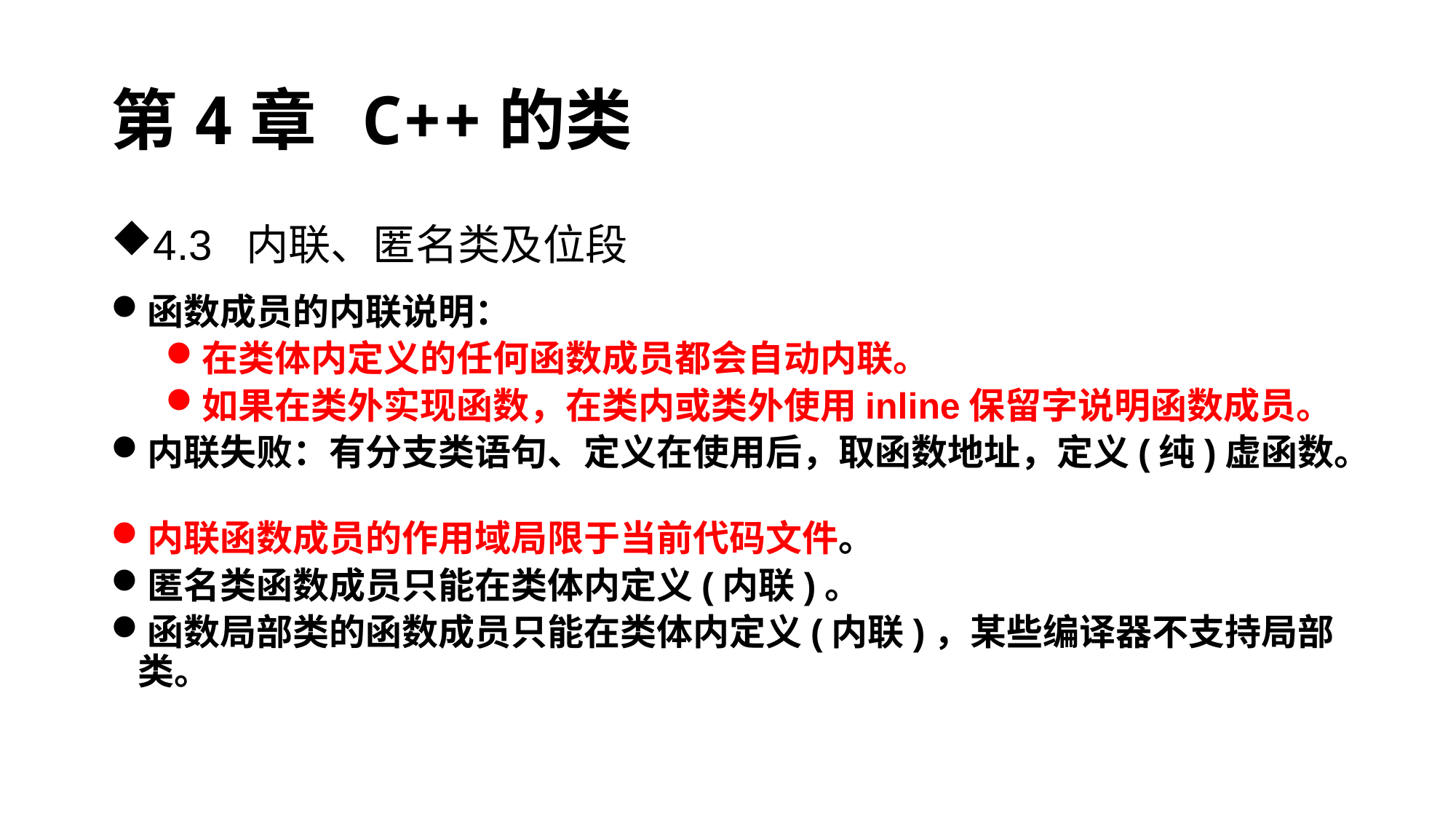

# 第4章  C++的类
4.3  内联、匿名类及位段
函数成员的内联说明：
在类体内定义的任何函数成员都会自动内联。
如果在类外实现函数，在类内或类外使用inline保留字说明函数成员。
内联失败：有分支类语句、定义在使用后，取函数地址，定义(纯)虚函数。
内联函数成员的作用域局限于当前代码文件。
匿名类函数成员只能在类体内定义(内联)。
函数局部类的函数成员只能在类体内定义(内联)，某些编译器不支持局部类。